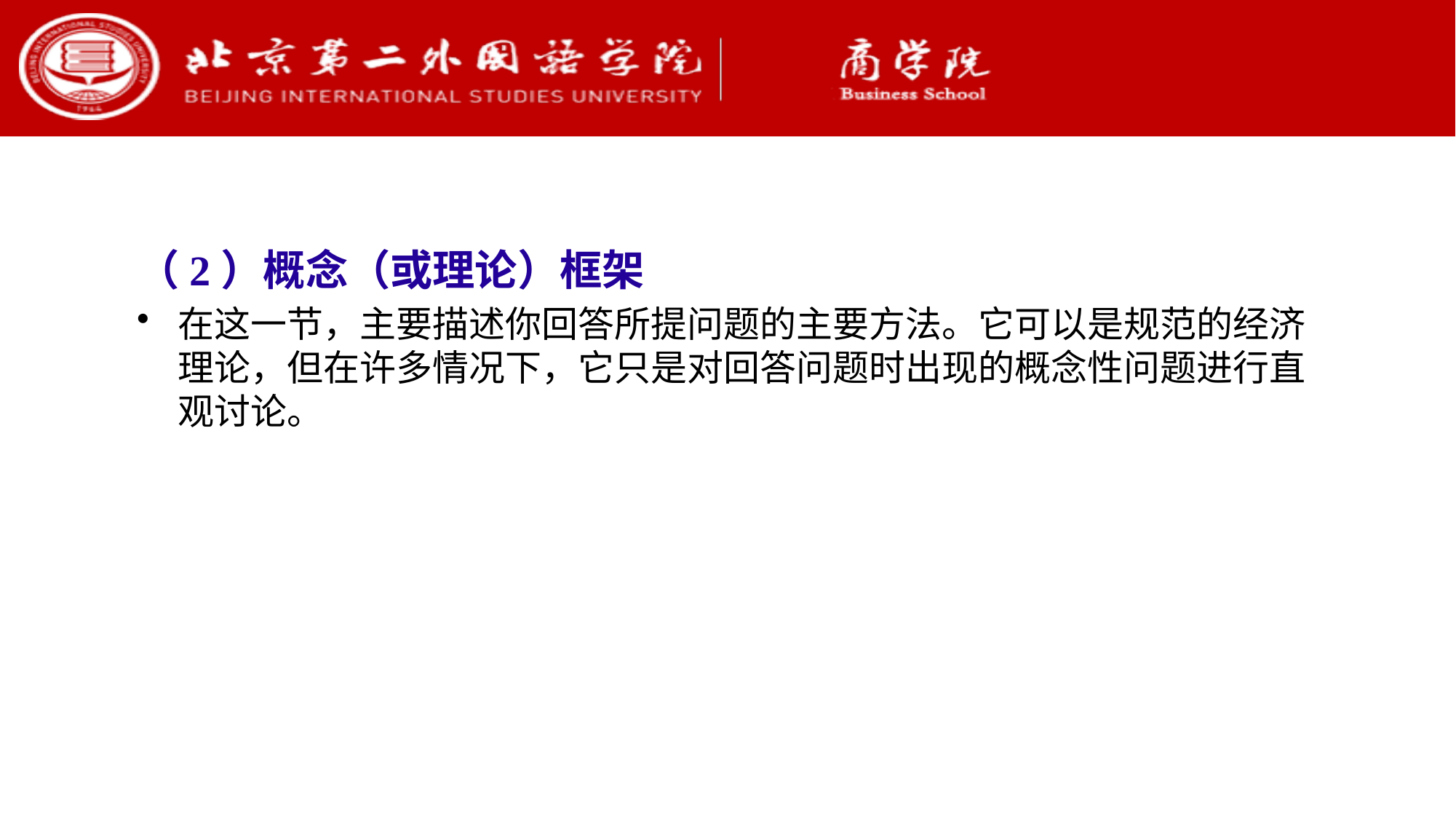

（2）概念（或理论）框架
在这一节，主要描述你回答所提问题的主要方法。它可以是规范的经济理论，但在许多情况下，它只是对回答问题时出现的概念性问题进行直观讨论。